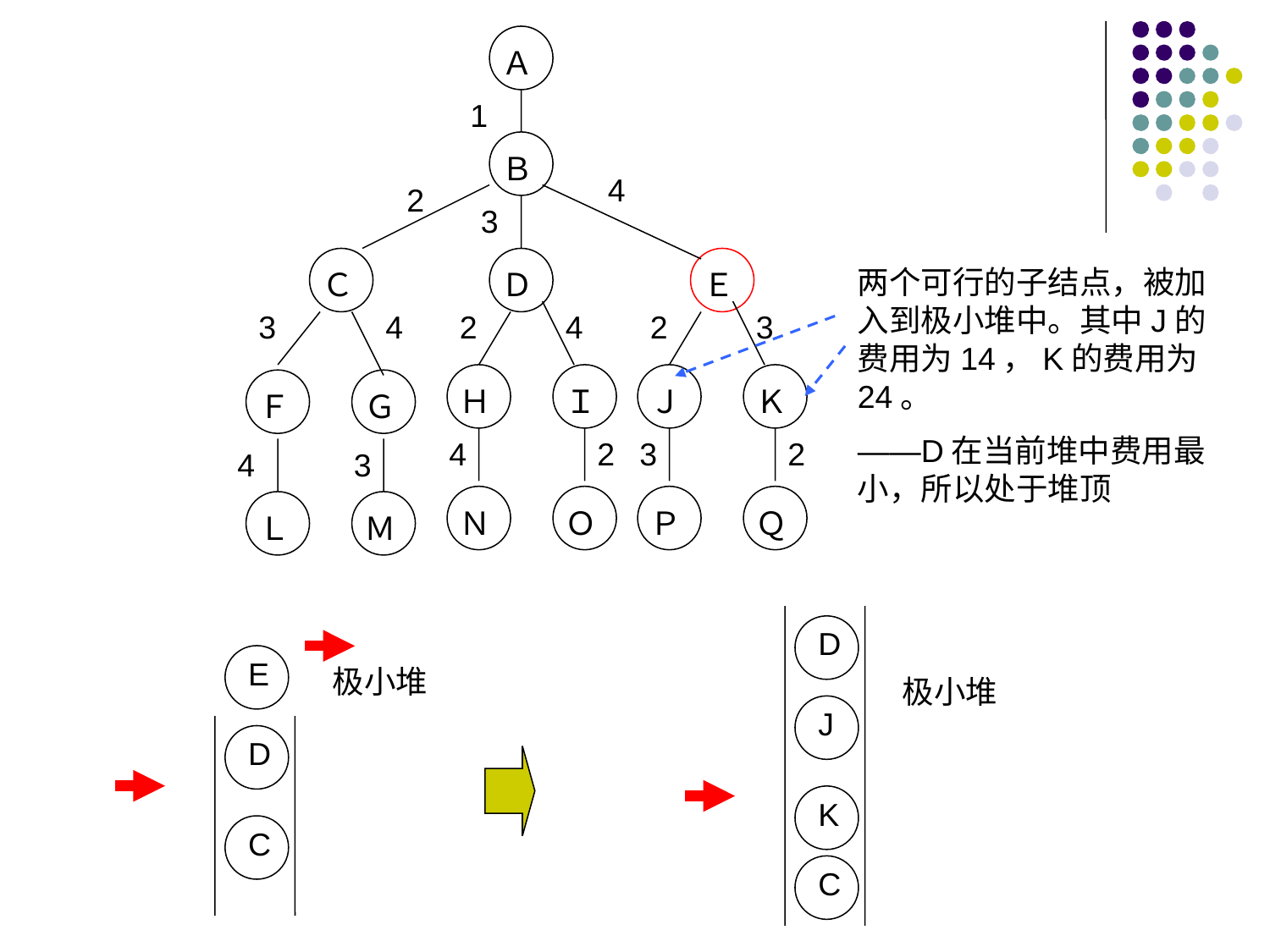

Ａ
1

Ｂ
4
2

3

两个可行的子结点，被加入到极小堆中。其中J的费用为14，K的费用为24。
——D在当前堆中费用最小，所以处于堆顶

Ｃ
Ｄ
Ｅ
3
4
2

4
2

3

Ｈ

Ｉ

Ｊ

Ｇ
Ｋ
Ｆ
4

2
3

2
4

3

Ｎ

Ｏ

Ｐ

Ｑ

Ｌ

Ｍ

D
极小堆

J

K

C

E

极小堆

D

C